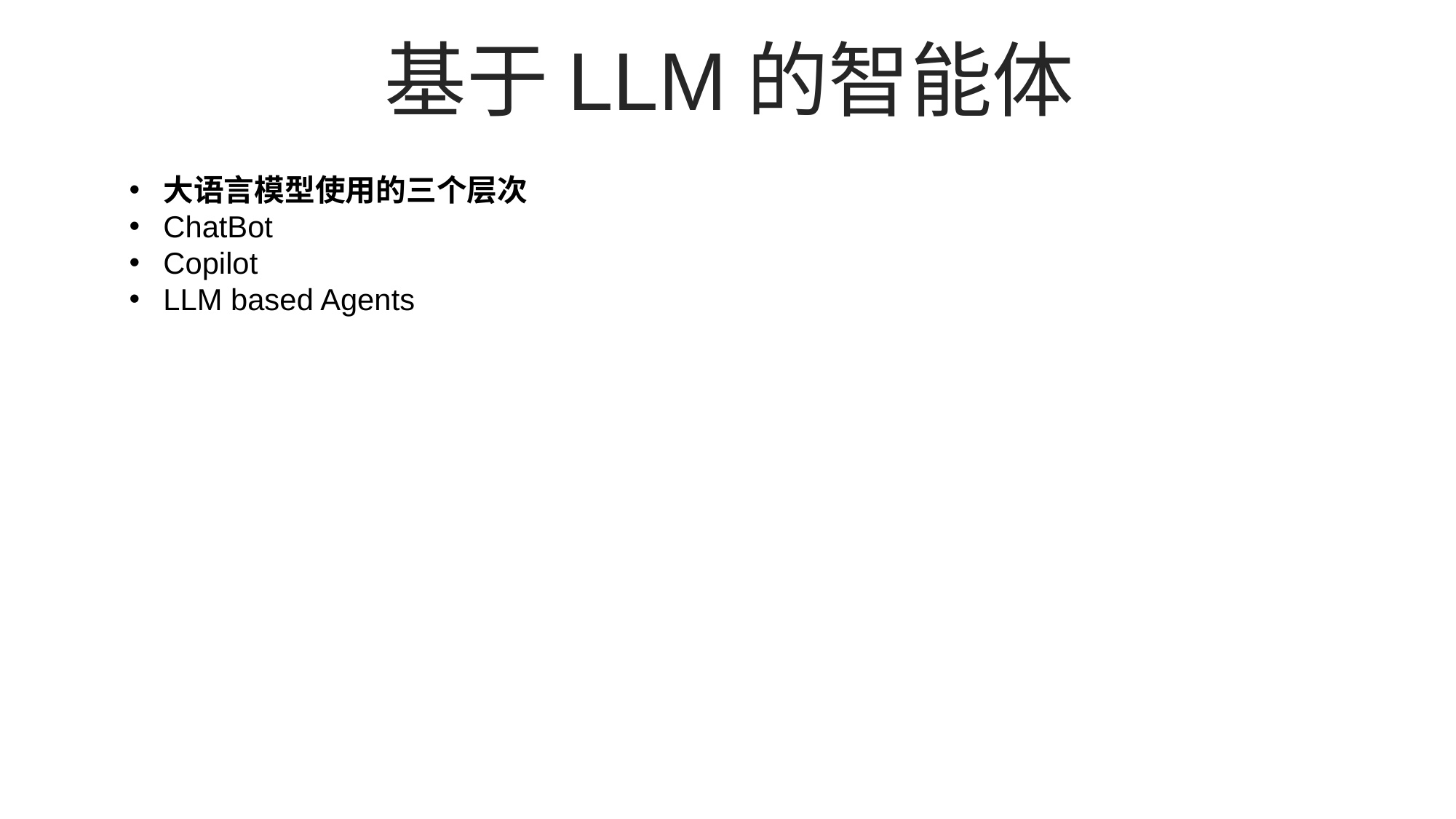

基于LLM的智能体
大语言模型使用的三个层次
ChatBot
Copilot
LLM based Agents